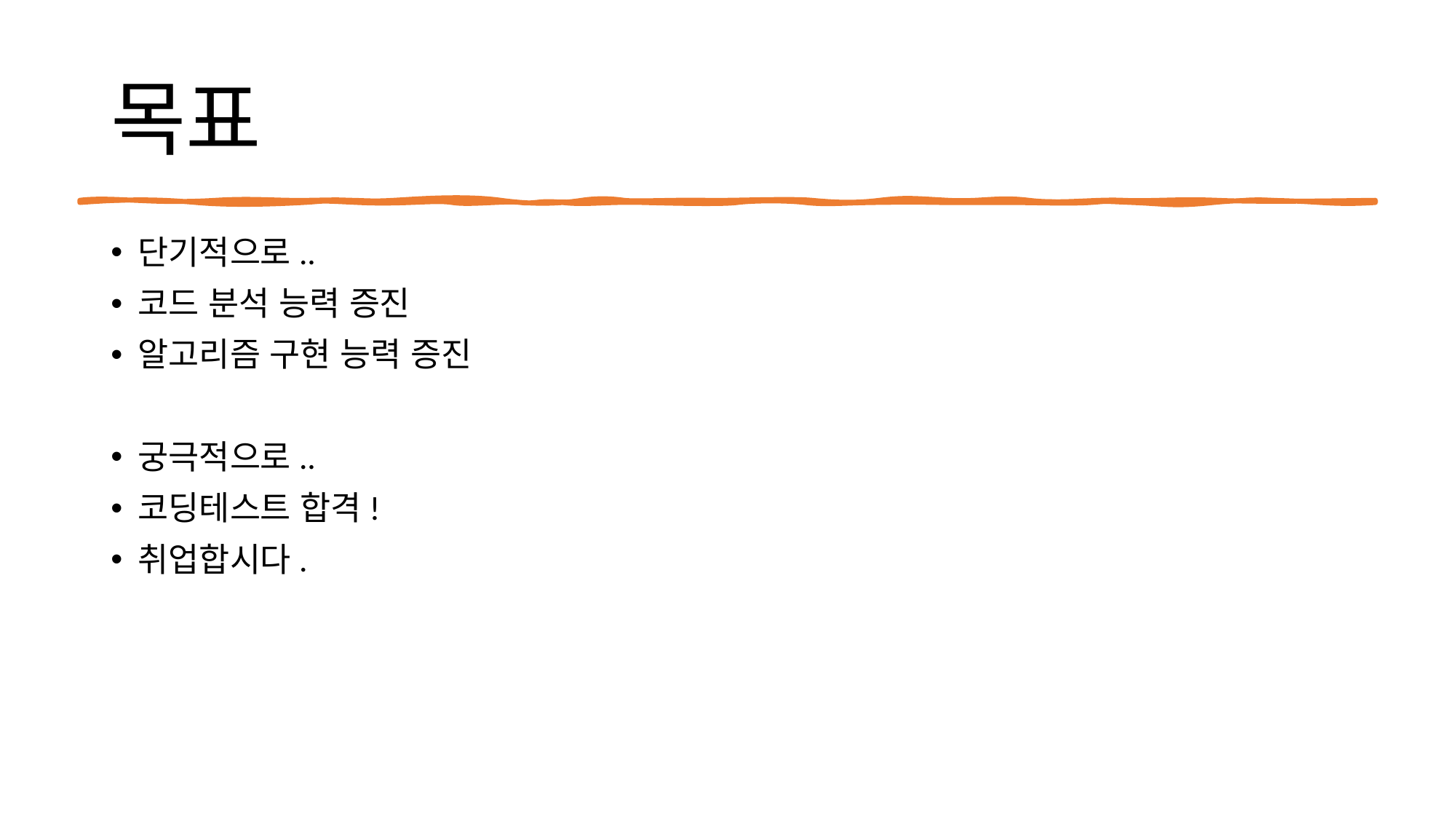

# 목표

단기적으로..
코드 분석 능력 증진
알고리즘 구현 능력 증진

궁극적으로..
코딩테스트 합격!
취업합시다.